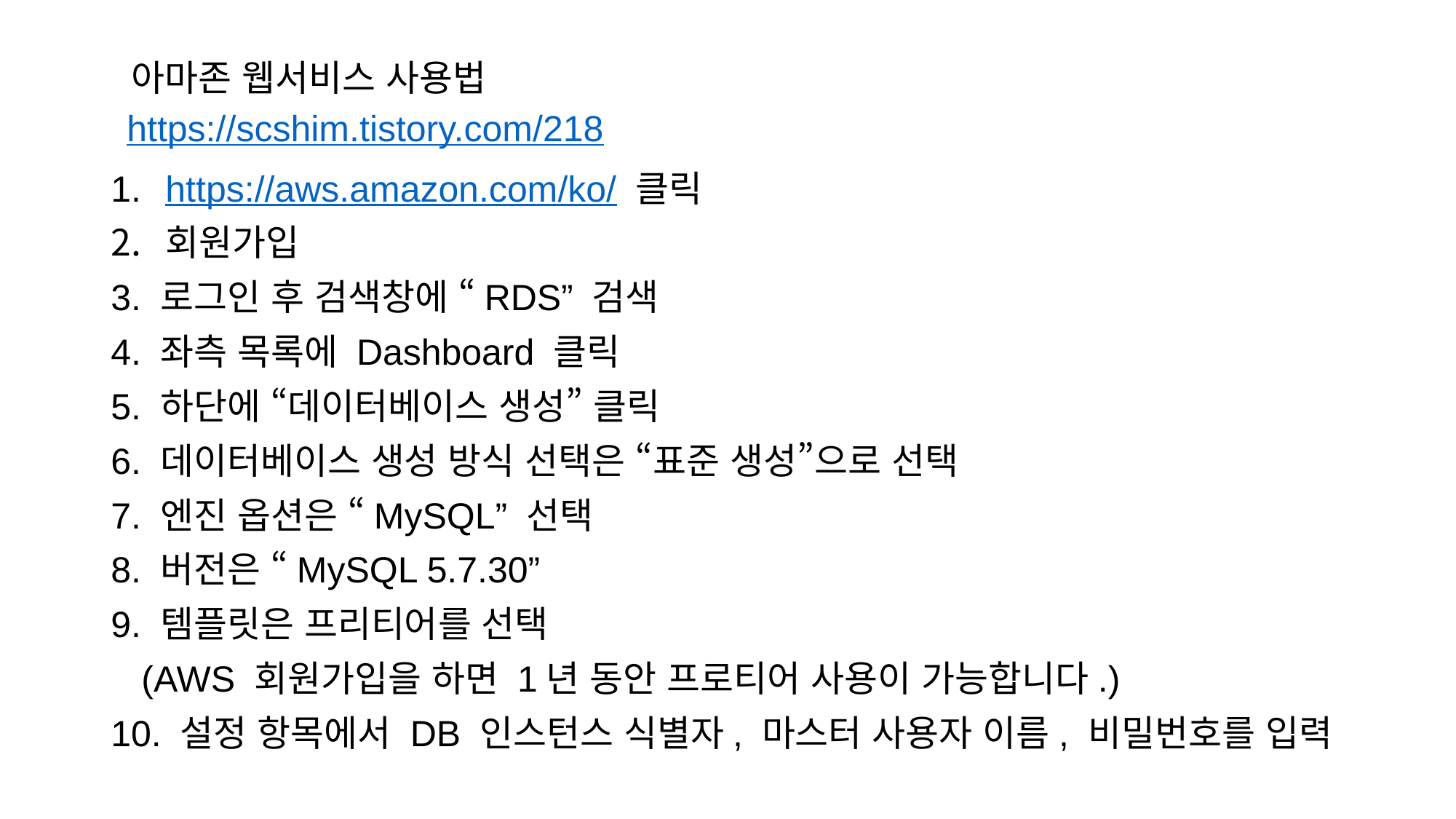

아마존 웹서비스 사용법
https://scshim.tistory.com/218

https://aws.amazon.com/ko/ 클릭
회원가입
3. 로그인 후 검색창에 “RDS” 검색
4. 좌측 목록에 Dashboard 클릭
5. 하단에 “데이터베이스 생성” 클릭
6. 데이터베이스 생성 방식 선택은 “표준 생성”으로 선택
7. 엔진 옵션은 “MySQL” 선택
8. 버전은 “MySQL 5.7.30”
9. 템플릿은 프리티어를 선택
   (AWS 회원가입을 하면 1년 동안 프로티어 사용이 가능합니다.)
10. 설정 항목에서 DB 인스턴스 식별자, 마스터 사용자 이름, 비밀번호를 입력